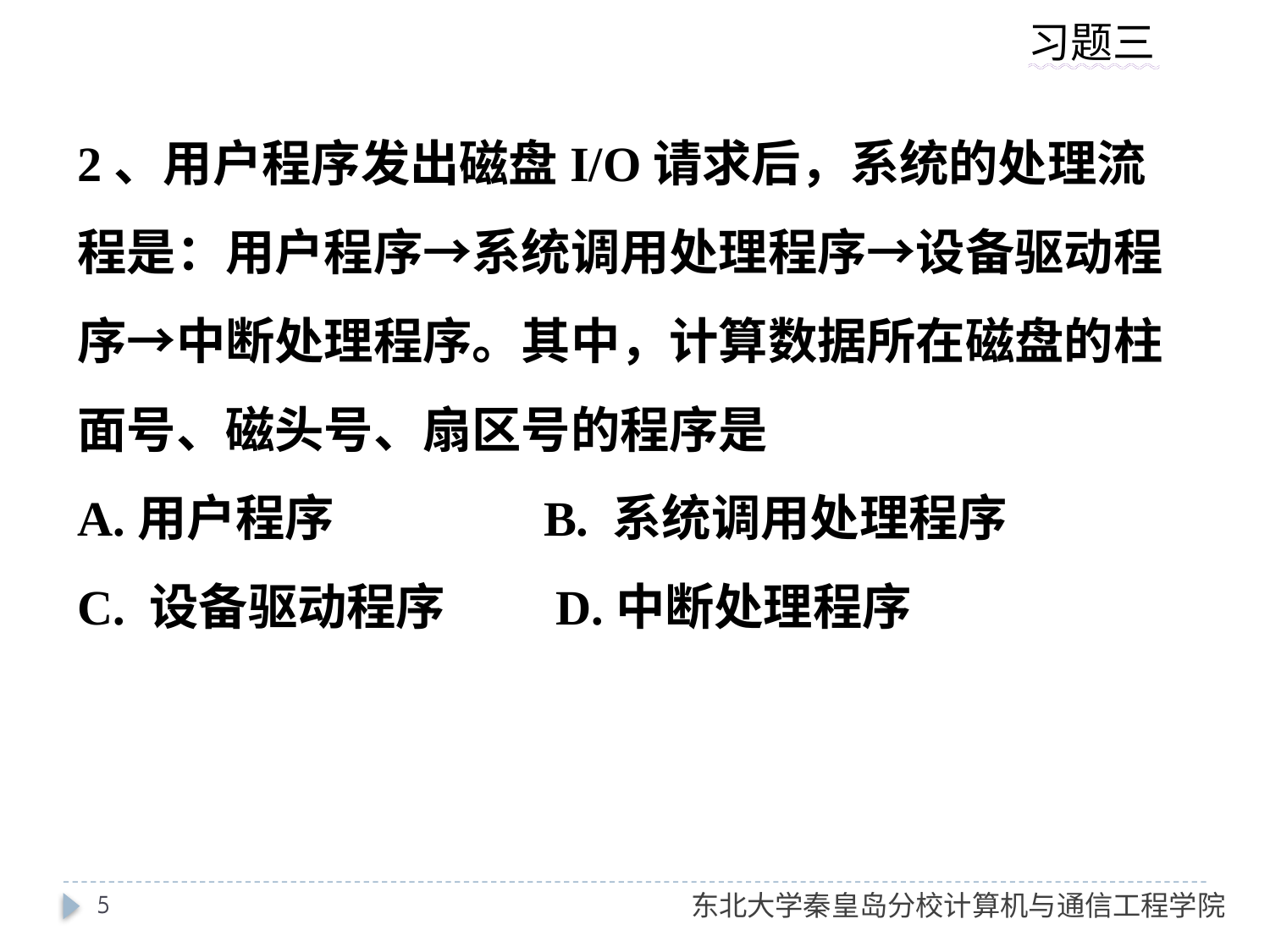

2、用户程序发出磁盘I/O请求后，系统的处理流程是：用户程序→系统调用处理程序→设备驱动程序→中断处理程序。其中，计算数据所在磁盘的柱面号、磁头号、扇区号的程序是
A.用户程序　　　　B. 系统调用处理程序
C. 设备驱动程序　　D.中断处理程序
5